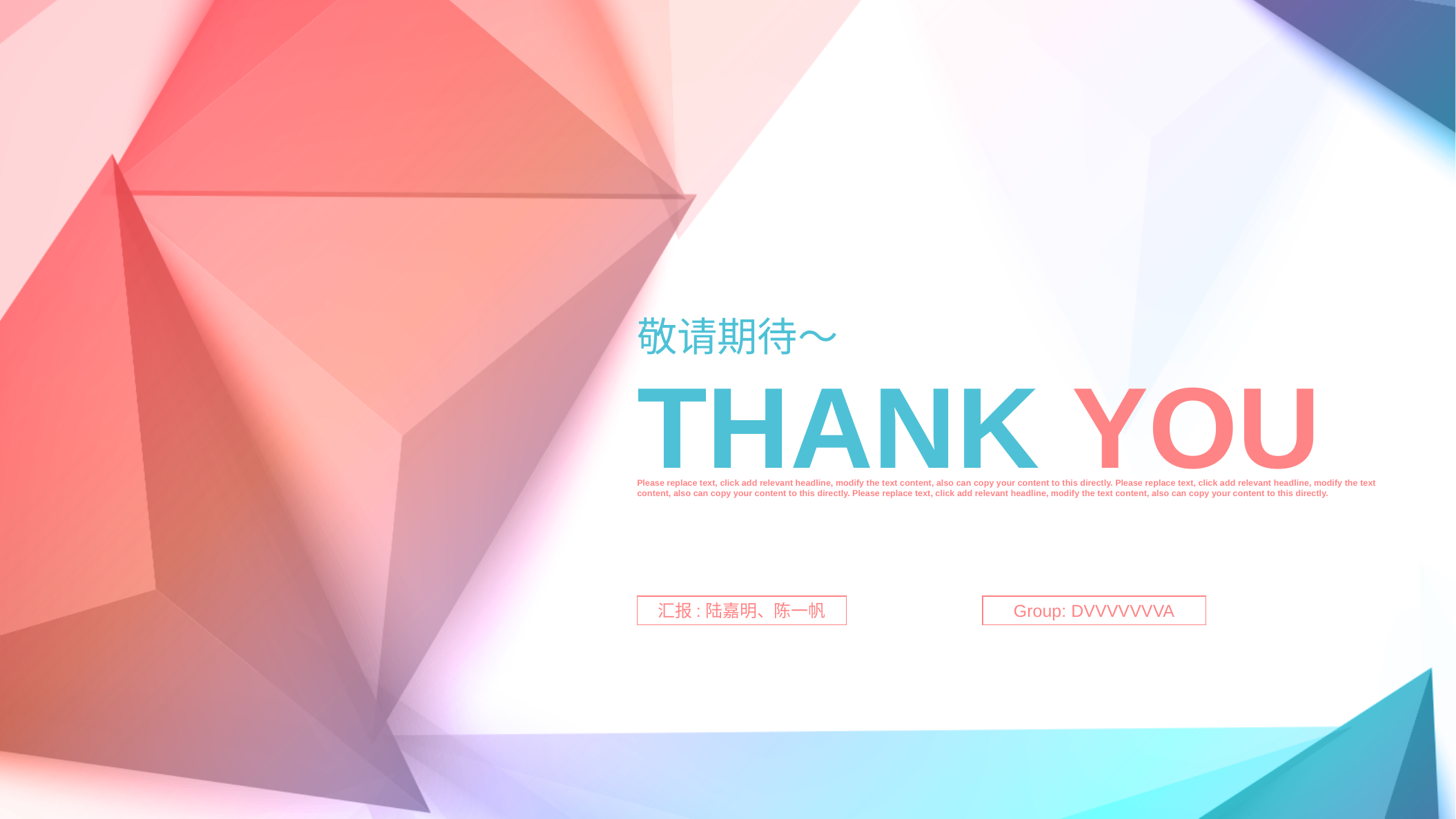

敬请期待～
THANK YOU
Please replace text, click add relevant headline, modify the text content, also can copy your content to this directly. Please replace text, click add relevant headline, modify the text content, also can copy your content to this directly. Please replace text, click add relevant headline, modify the text content, also can copy your content to this directly.
汇报:陆嘉明、陈一帆
Group: DVVVVVVVA